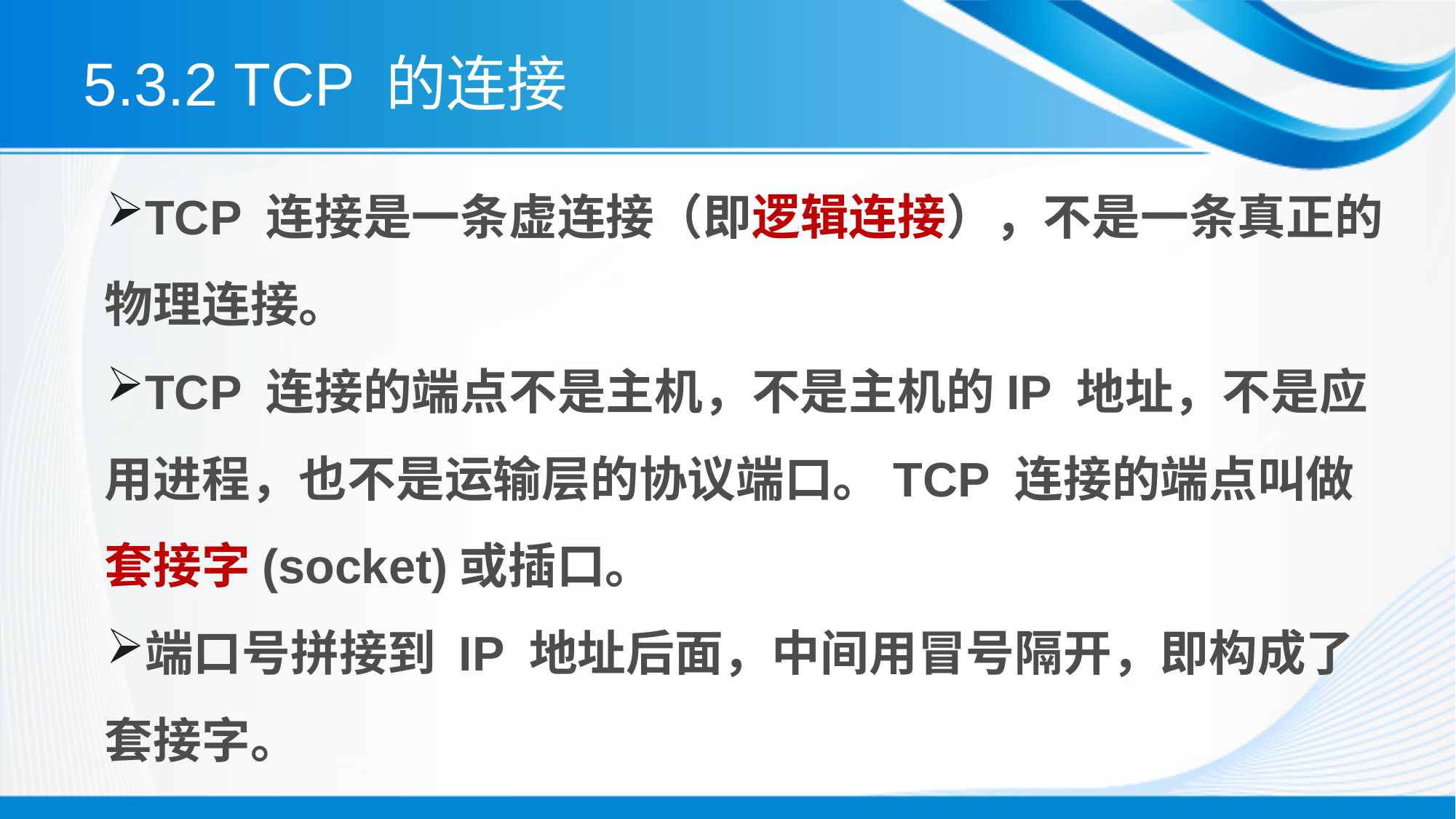

# 5.3.2 TCP 的连接
TCP 连接是一条虚连接（即逻辑连接），不是一条真正的物理连接。
TCP 连接的端点不是主机，不是主机的IP 地址，不是应用进程，也不是运输层的协议端口。TCP 连接的端点叫做套接字(socket)或插口。
端口号拼接到 IP 地址后面，中间用冒号隔开，即构成了套接字。